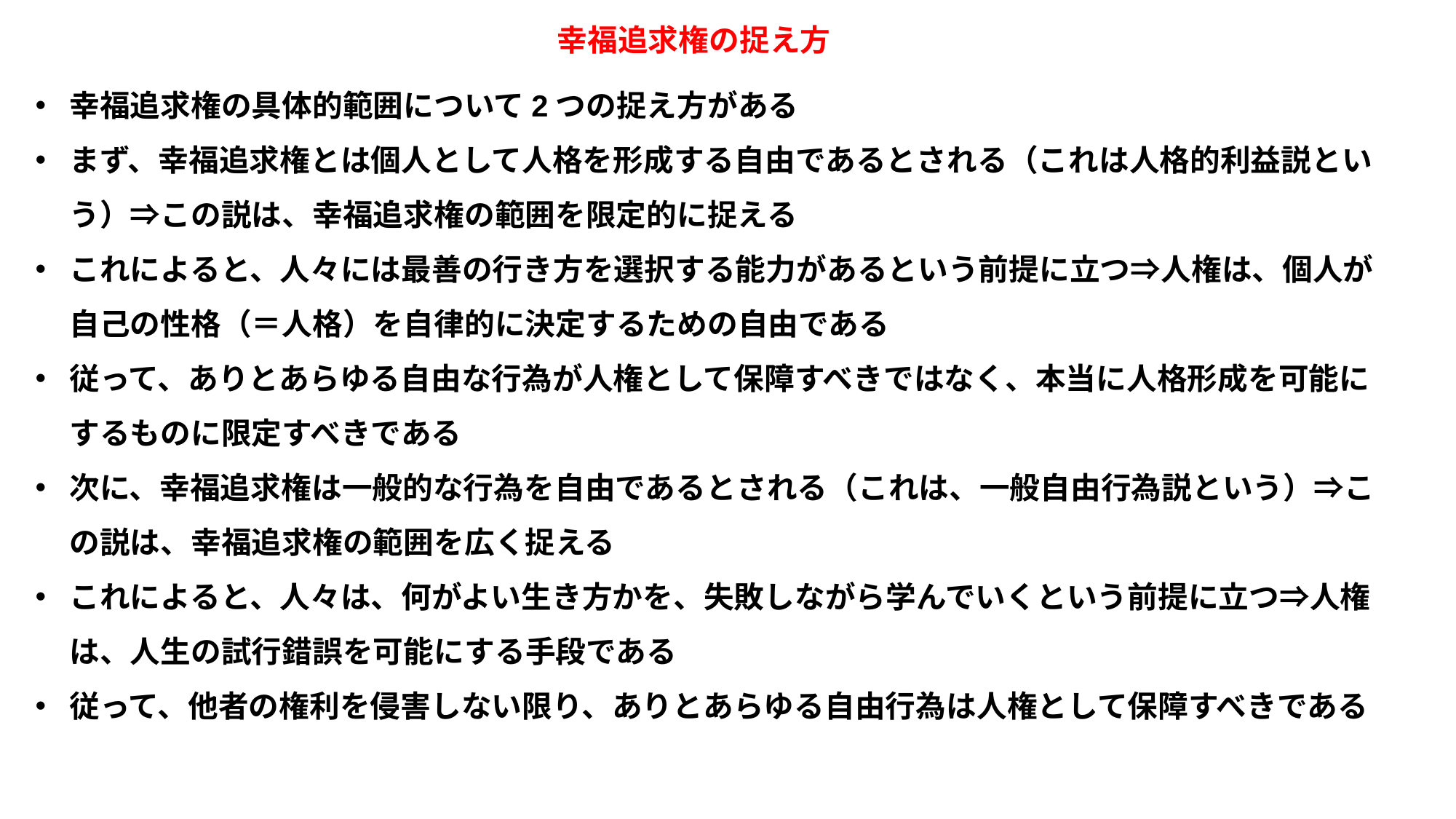

幸福追求権の捉え方
幸福追求権の具体的範囲について2つの捉え方がある
まず、幸福追求権とは個人として人格を形成する自由であるとされる（これは人格的利益説という）⇒この説は、幸福追求権の範囲を限定的に捉える
これによると、人々には最善の行き方を選択する能力があるという前提に立つ⇒人権は、個人が自己の性格（＝人格）を自律的に決定するための自由である
従って、ありとあらゆる自由な行為が人権として保障すべきではなく、本当に人格形成を可能にするものに限定すべきである
次に、幸福追求権は一般的な行為を自由であるとされる（これは、一般自由行為説という）⇒この説は、幸福追求権の範囲を広く捉える
これによると、人々は、何がよい生き方かを、失敗しながら学んでいくという前提に立つ⇒人権は、人生の試行錯誤を可能にする手段である
従って、他者の権利を侵害しない限り、ありとあらゆる自由行為は人権として保障すべきである